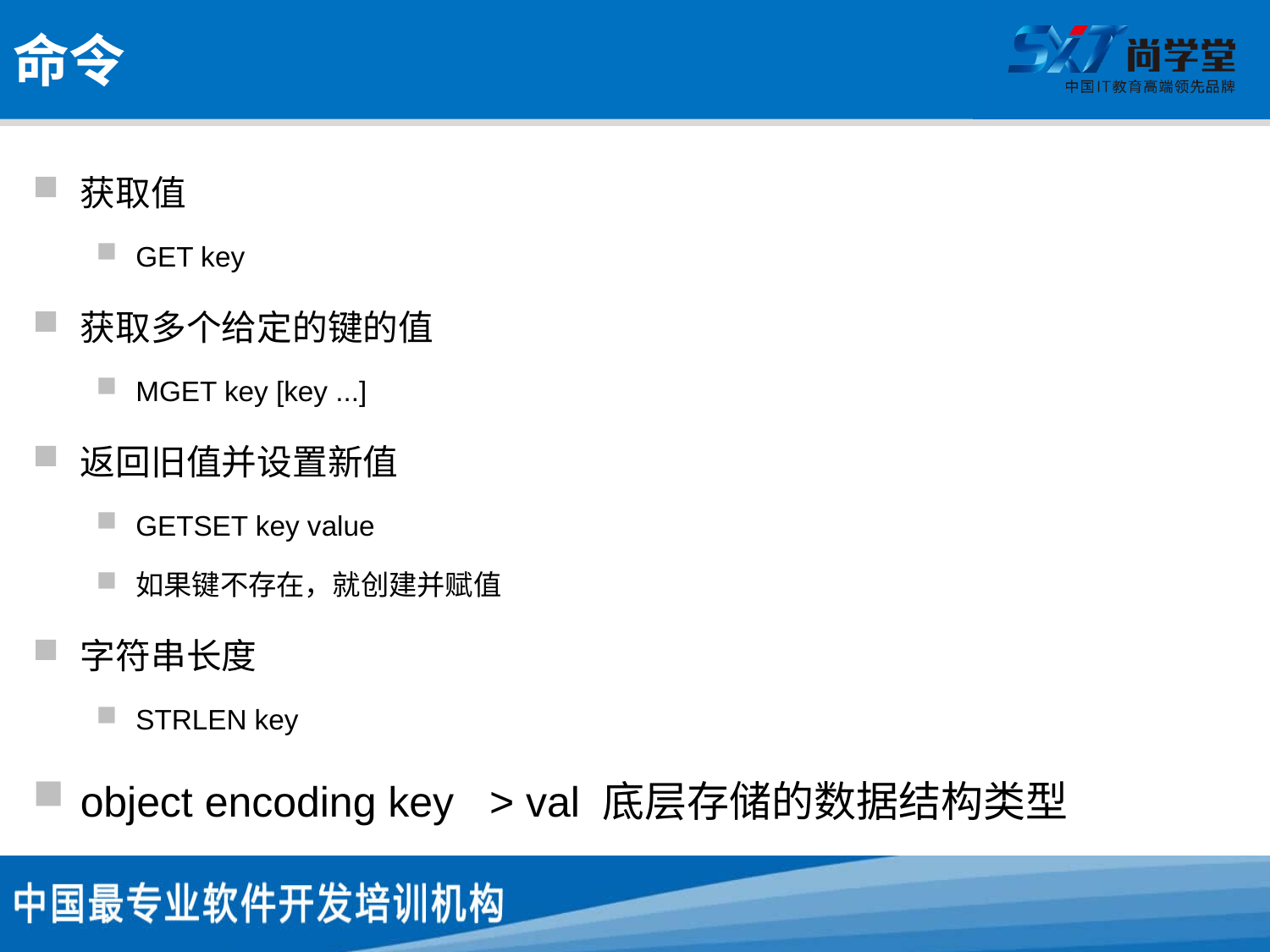

# 命令
获取值
GET key
获取多个给定的键的值
MGET key [key ...]
返回旧值并设置新值
GETSET key value
如果键不存在，就创建并赋值
字符串长度
STRLEN key
object encoding key   > val 底层存储的数据结构类型